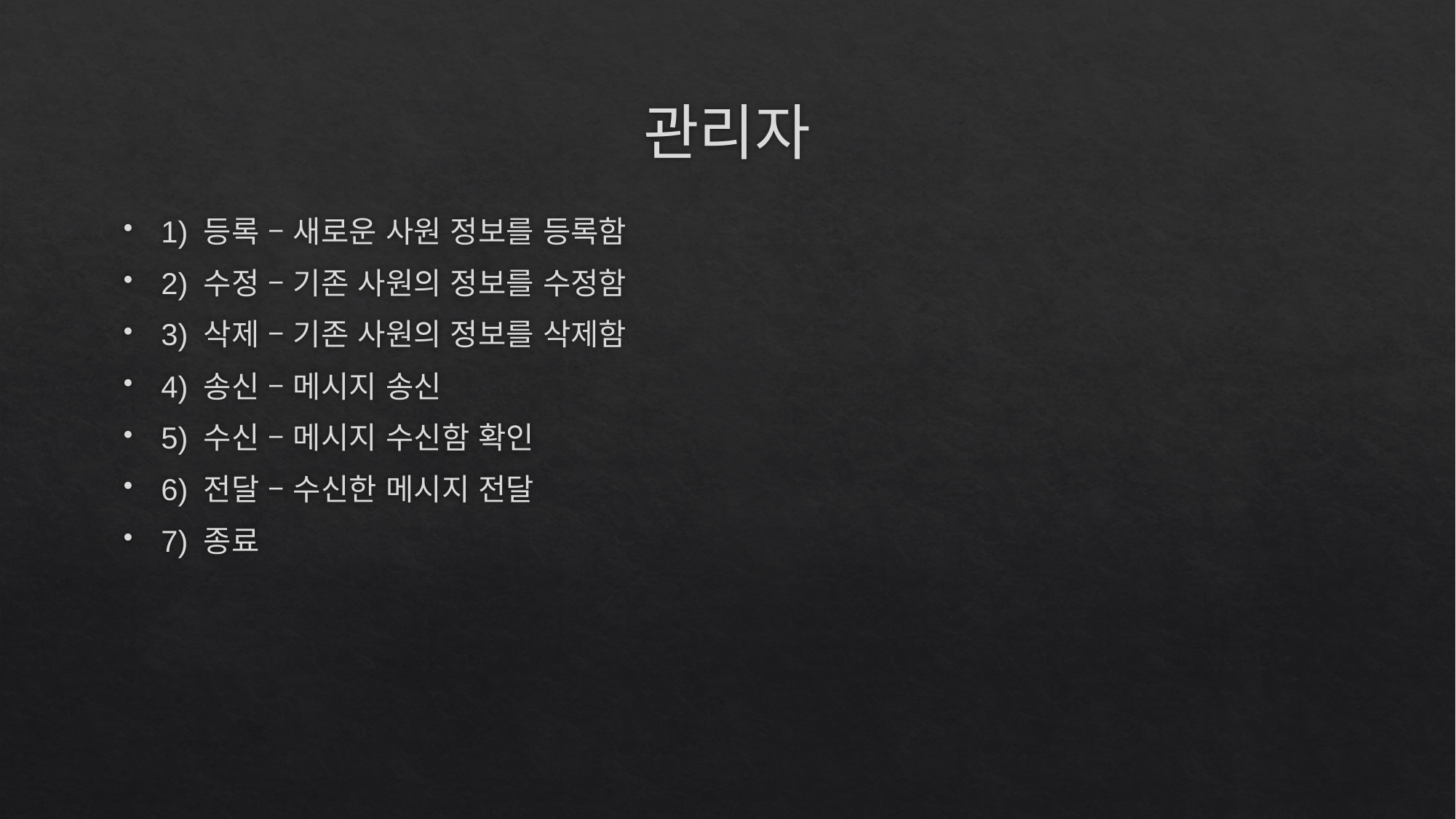

# 관리자
1) 등록 – 새로운 사원 정보를 등록함
2) 수정 – 기존 사원의 정보를 수정함
3) 삭제 – 기존 사원의 정보를 삭제함
4) 송신 – 메시지 송신
5) 수신 – 메시지 수신함 확인
6) 전달 – 수신한 메시지 전달
7) 종료